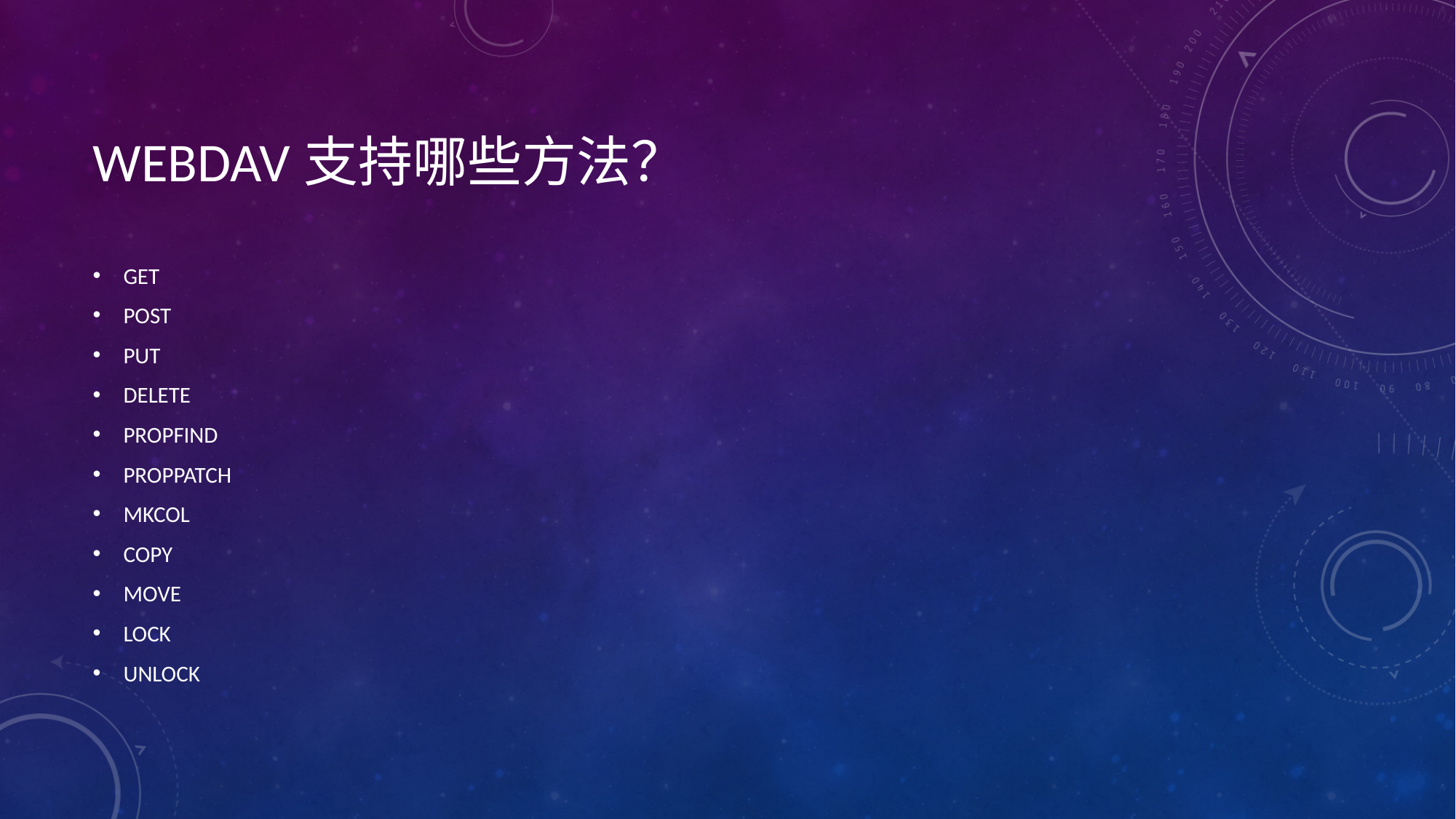

# webdav支持哪些方法？
GET
POST
PUT
DELETE
PROPFIND
PROPPATCH
MKCOL
COPY
MOVE
LOCK
UNLOCK